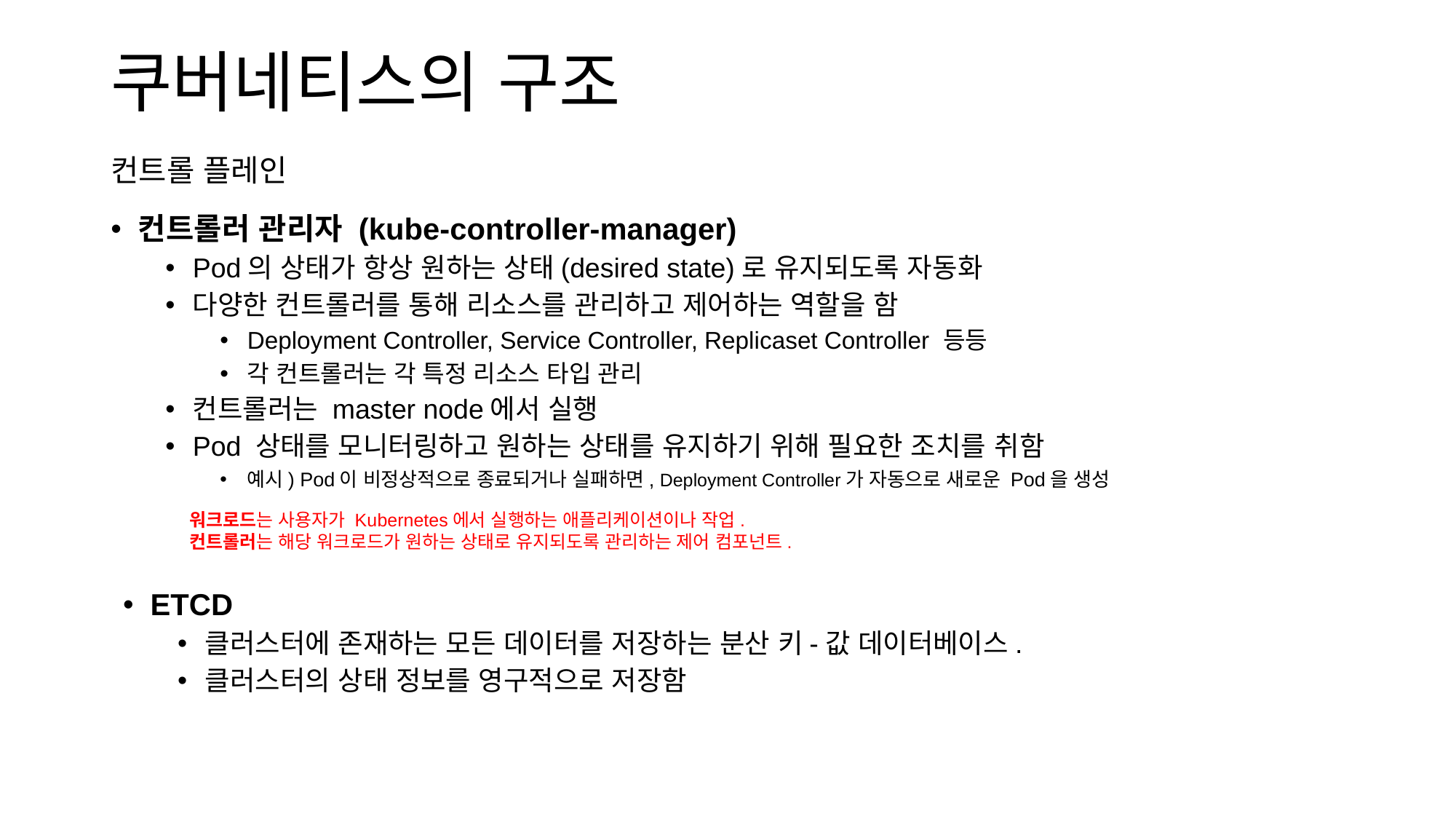

쿠버네티스의 구조
컨트롤 플레인
컨트롤러 관리자 (kube-controller-manager)
Pod의 상태가 항상 원하는 상태(desired state)로 유지되도록 자동화
다양한 컨트롤러를 통해 리소스를 관리하고 제어하는 역할을 함
Deployment Controller, Service Controller, Replicaset Controller 등등
각 컨트롤러는 각 특정 리소스 타입 관리
컨트롤러는 master node에서 실행
Pod 상태를 모니터링하고 원하는 상태를 유지하기 위해 필요한 조치를 취함
예시) Pod이 비정상적으로 종료되거나 실패하면, Deployment Controller가 자동으로 새로운 Pod을 생성

워크로드는 사용자가 Kubernetes에서 실행하는 애플리케이션이나 작업.
컨트롤러는 해당 워크로드가 원하는 상태로 유지되도록 관리하는 제어 컴포넌트.
ETCD
클러스터에 존재하는 모든 데이터를 저장하는 분산 키-값 데이터베이스.
클러스터의 상태 정보를 영구적으로 저장함